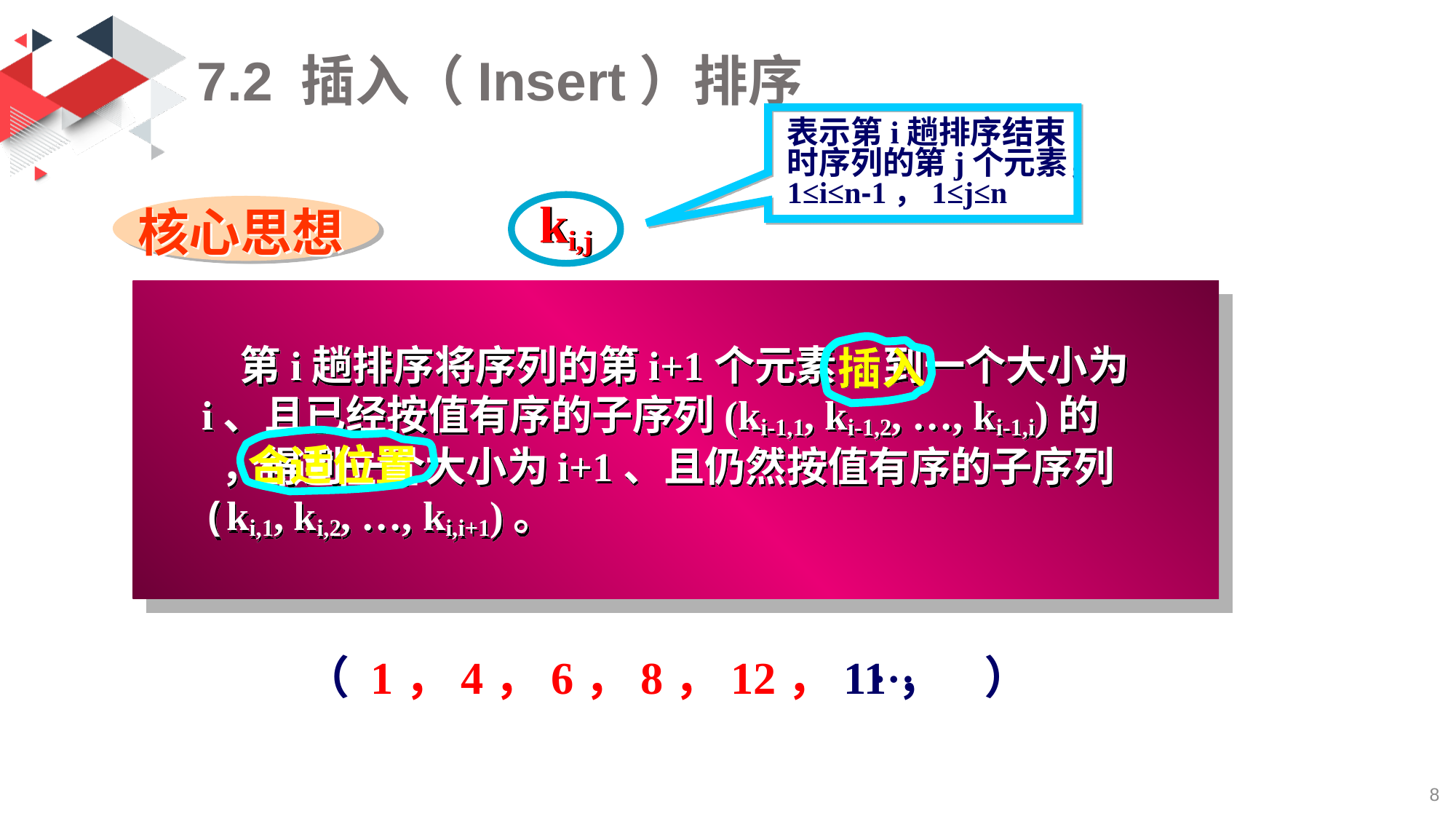

# 7.2 插入（Insert）排序

表示第i趟排序结束
时序列的第j个元素，
1≤i≤n-1，1≤j≤n
 ki,j

核心思想

插入
   第i趟排序将序列的第i+1个元素     到一个大小为i、且已经按值有序的子序列(ki-1,1, ki-1,2, …, ki-1,i)的         ，得到一个大小为i+1、且仍然按值有序的子序列(ki,1, ki,2, …, ki,i+1)。
合适位置

…
（ 1，4，6，8，12，11，    ）
…
（ 1，4，8，12，6，11，    ）

8